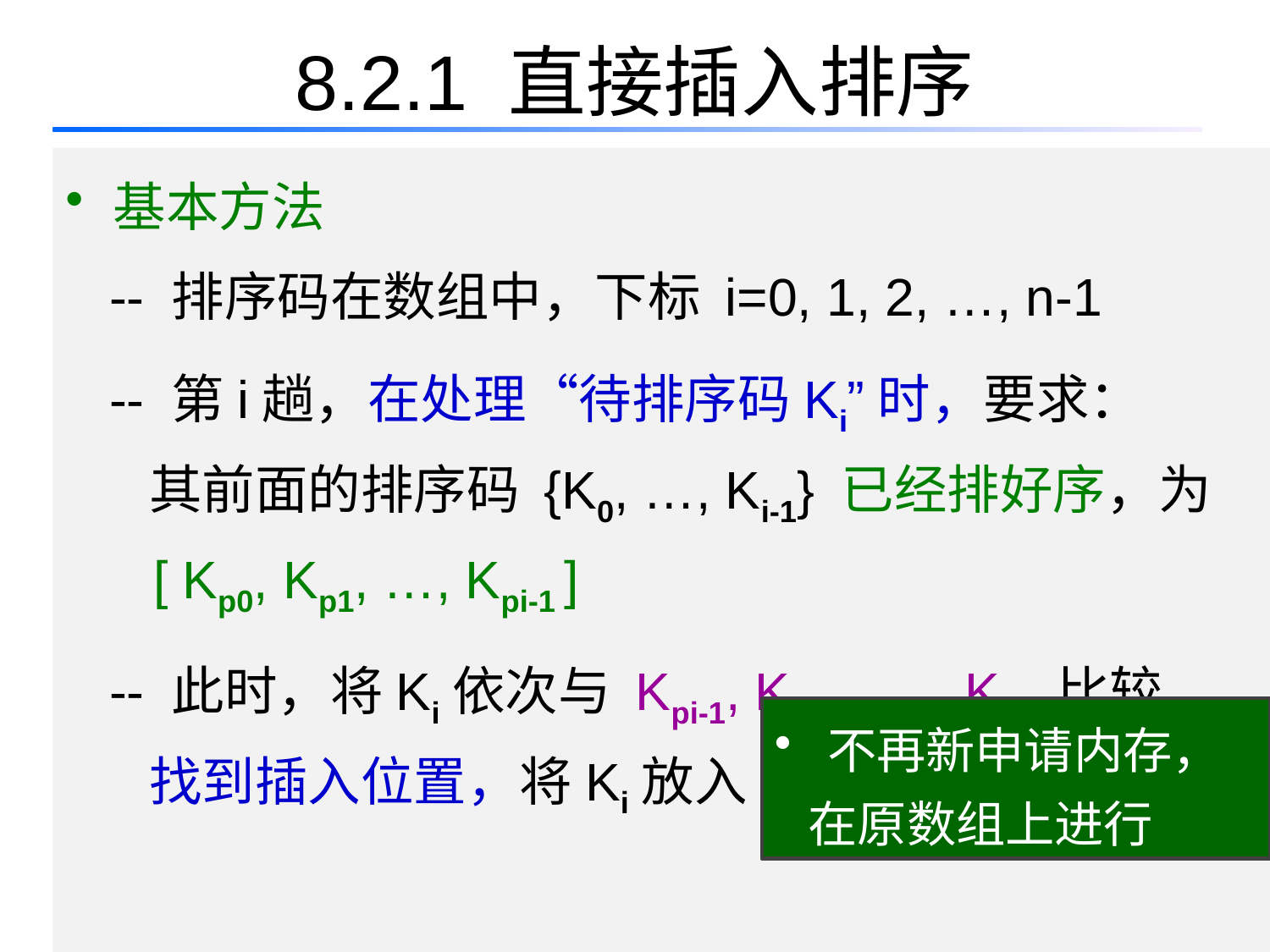

# 8.2.1 直接插入排序

基本方法
   -- 排序码在数组中，下标 i=0, 1, 2, …, n-1
   -- 第i趟，在处理“待排序码Ki”时，要求：
      其前面的排序码 {K0, …, Ki-1} 已经排好序，为
      [ Kp0, Kp1, …, Kpi-1 ]
   -- 此时，将Ki依次与 Kpi-1, Kpi-2 , …, Kp0 比较，
      找到插入位置，将Ki放入
 不再新申请内存，
  在原数组上进行